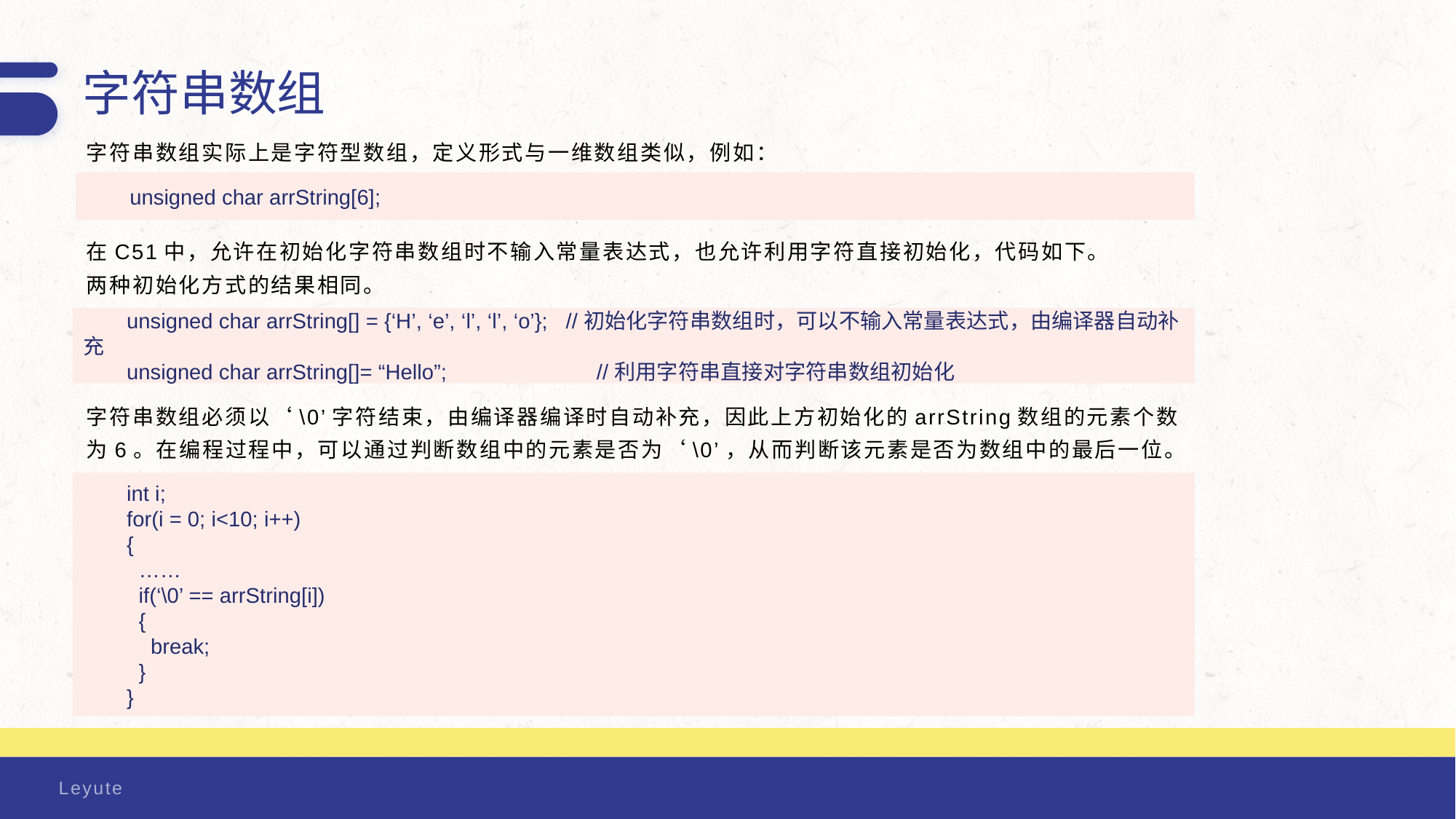

字符串数组
字符串数组实际上是字符型数组，定义形式与一维数组类似，例如：
unsigned char arrString[6];
在C51中，允许在初始化字符串数组时不输入常量表达式，也允许利用字符直接初始化，代码如下。两种初始化方式的结果相同。
unsigned char arrString[] = {‘H’, ‘e’, ‘l’, ‘l’, ‘o’};   //初始化字符串数组时，可以不输入常量表达式，由编译器自动补充
unsigned char arrString[]= “Hello”;                         //利用字符串直接对字符串数组初始化
字符串数组必须以‘\0’字符结束，由编译器编译时自动补充，因此上方初始化的arrString数组的元素个数为6。在编程过程中，可以通过判断数组中的元素是否为‘\0’，从而判断该元素是否为数组中的最后一位。
int i;
for(i = 0; i<10; i++)
{
  ……
  if(‘\0’ == arrString[i])
  {
    break;
  }
}